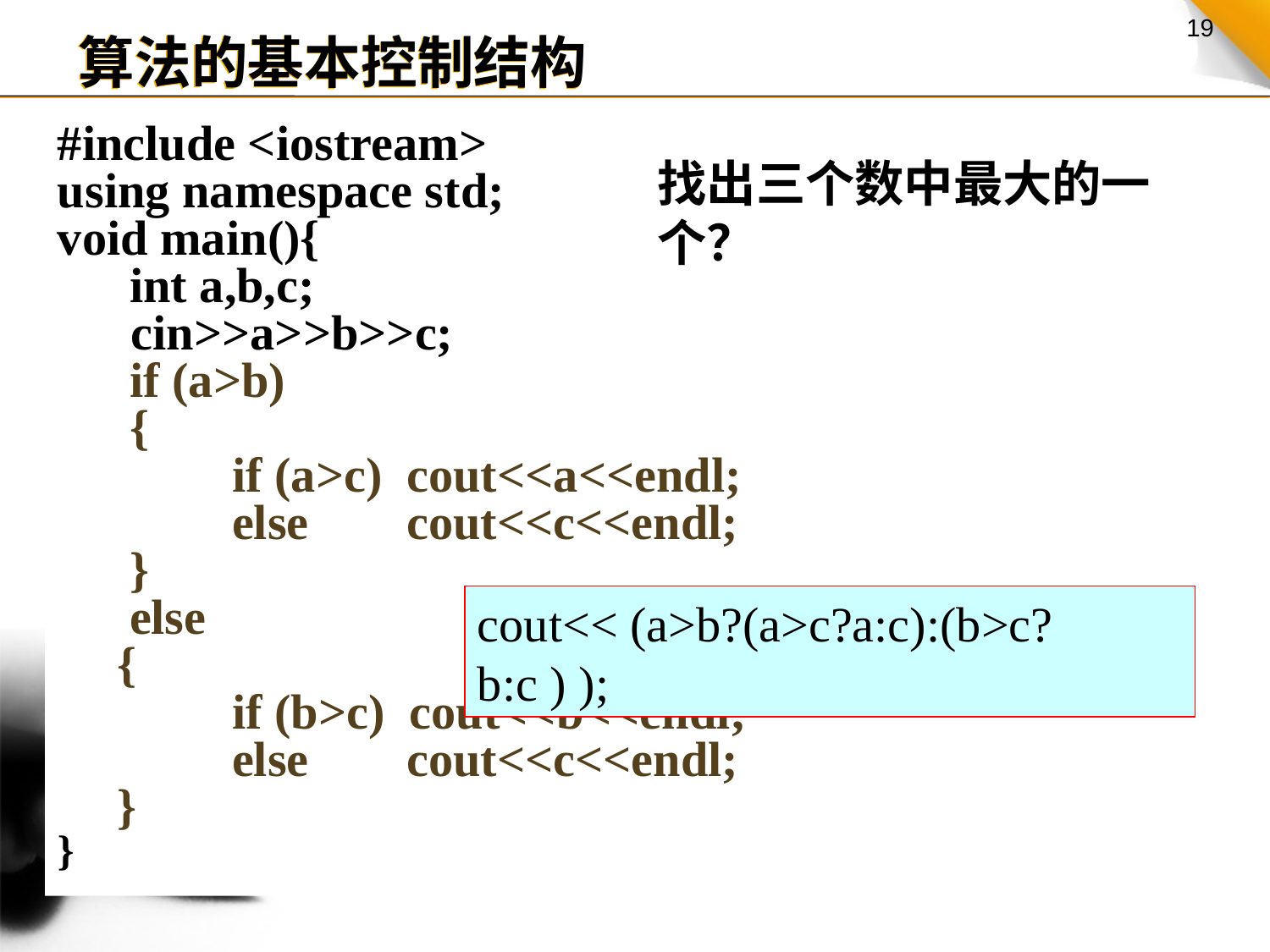

算法的基本控制结构
#include <iostream>
using namespace std;
void main(){
	  int a,b,c;
      cin>>a>>b>>c;
	  if (a>b)
	  {
	   	if (a>c)  cout<<a<<endl;
       	else        cout<<c<<endl;
	  }
	  else
	 {
	   	if (b>c)  cout<<b<<endl;
       	else        cout<<c<<endl;
	 }
}
找出三个数中最大的一个？
cout<< (a>b?(a>c?a:c):(b>c?b:c ) );